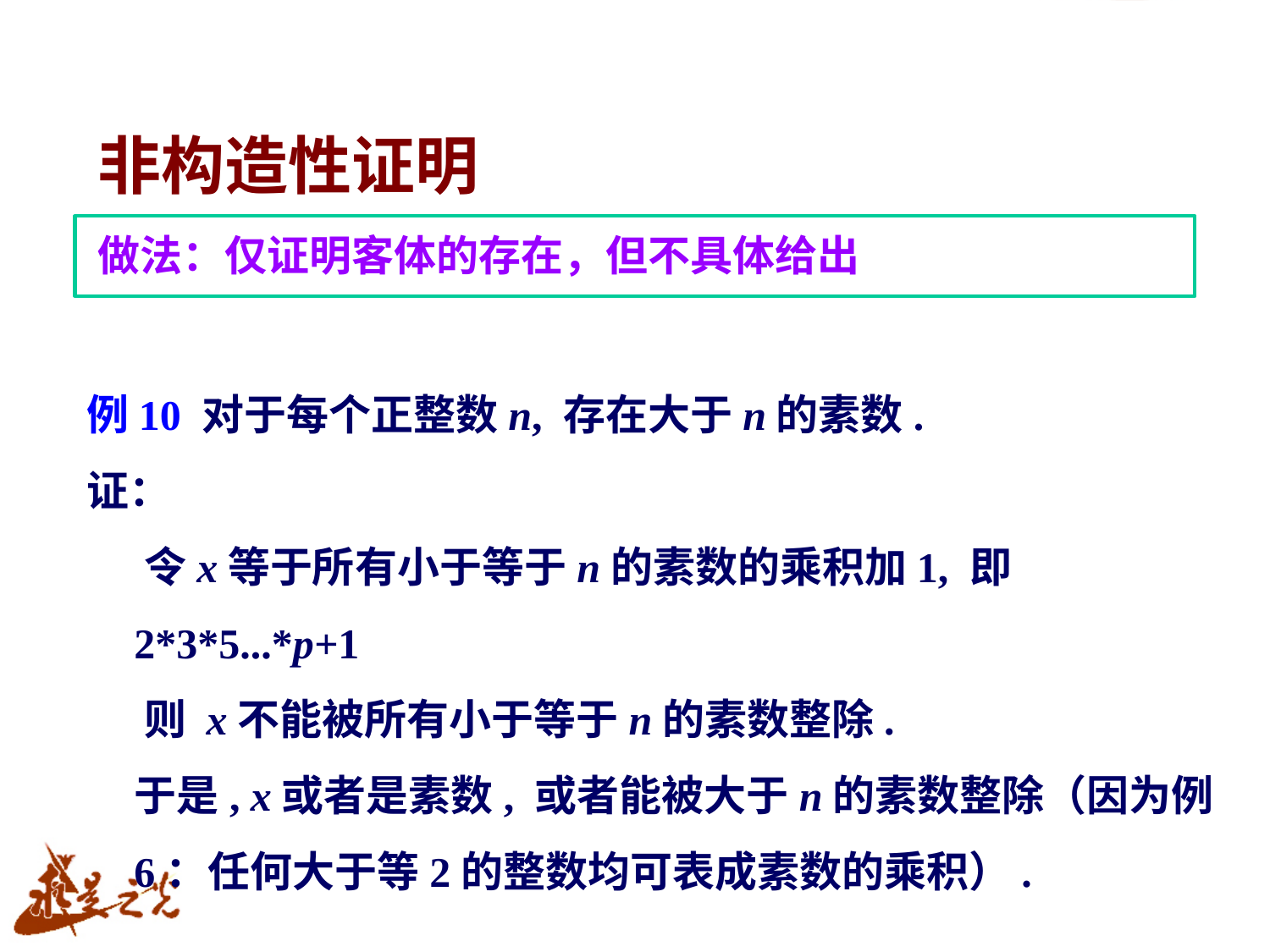

# 非构造性证明

做法：仅证明客体的存在，但不具体给出
例10 对于每个正整数n, 存在大于n的素数.
证：
     令x等于所有小于等于n的素数的乘积加1, 即2*3*5...*p+1
     则 x不能被所有小于等于n的素数整除.
    于是, x或者是素数, 或者能被大于n的素数整除（因为例6：任何大于等2的整数均可表成素数的乘积）.
47